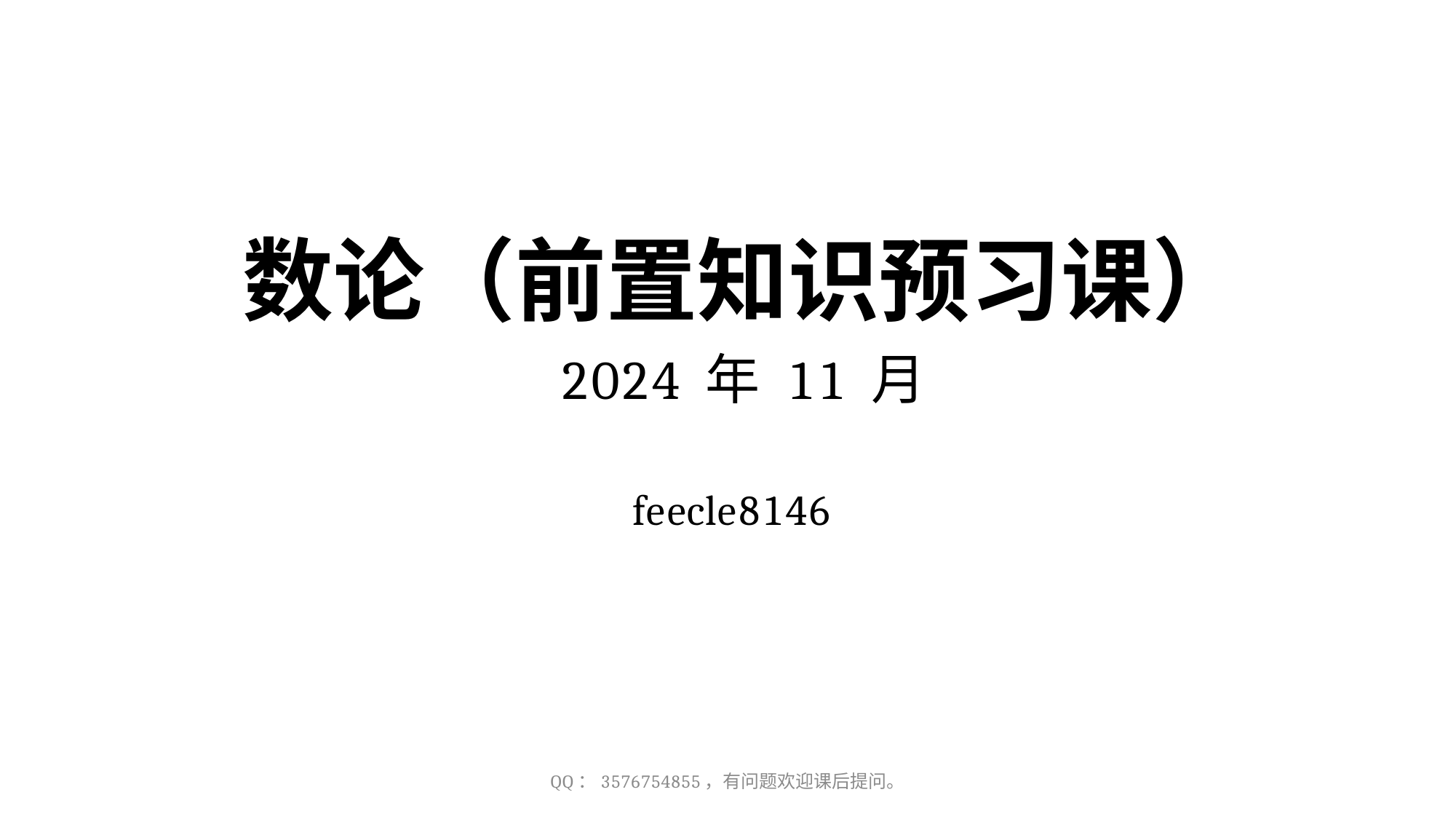

数论（前置知识预习课）
2024 年 11 月
feecle8146
QQ：3576754855，有问题欢迎课后提问。